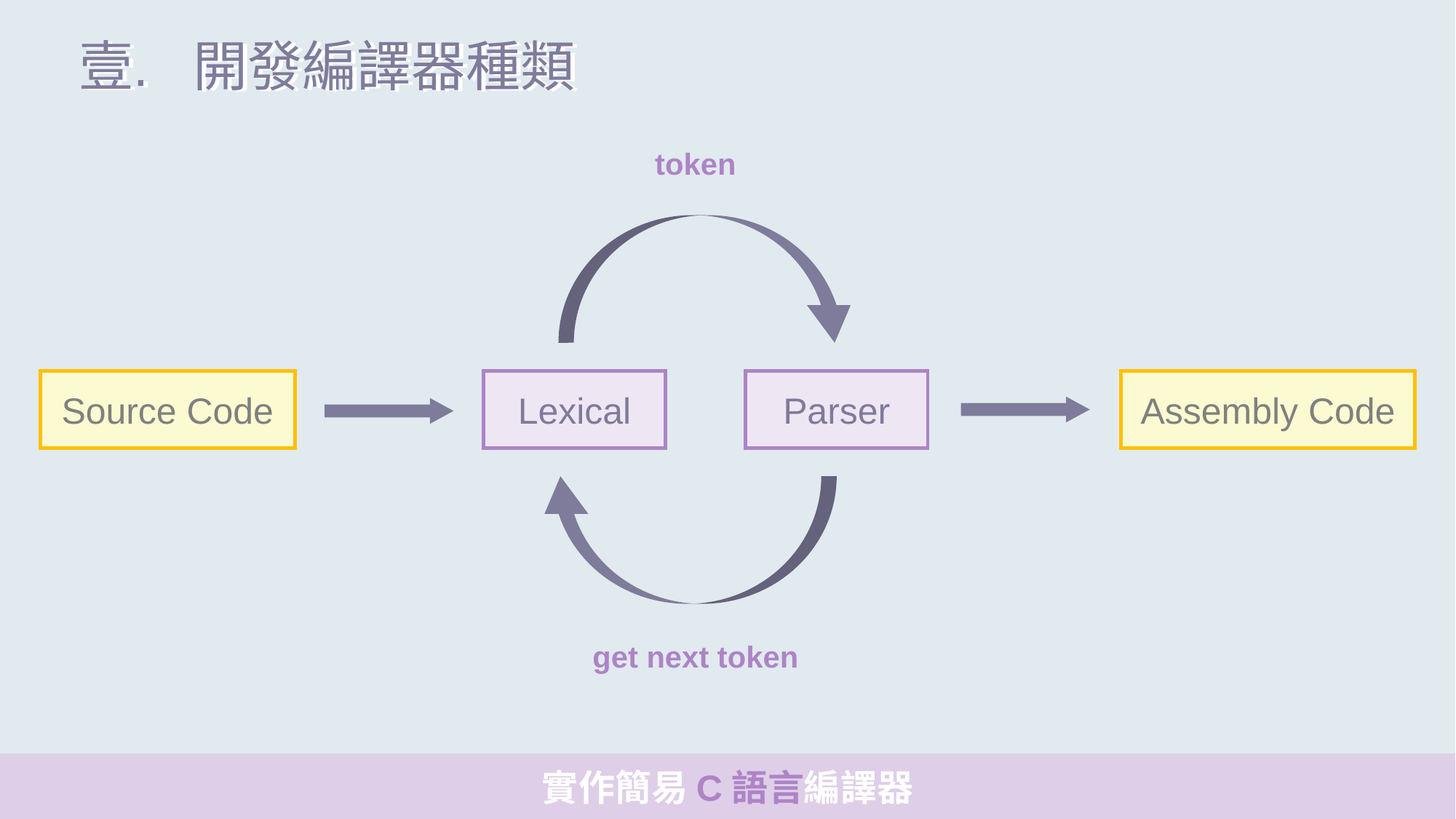

開發編譯器種類
 開發編譯器種類
token

Source Code
Lexical
Parser
Assembly Code

get next token
實作簡易C語言編譯器